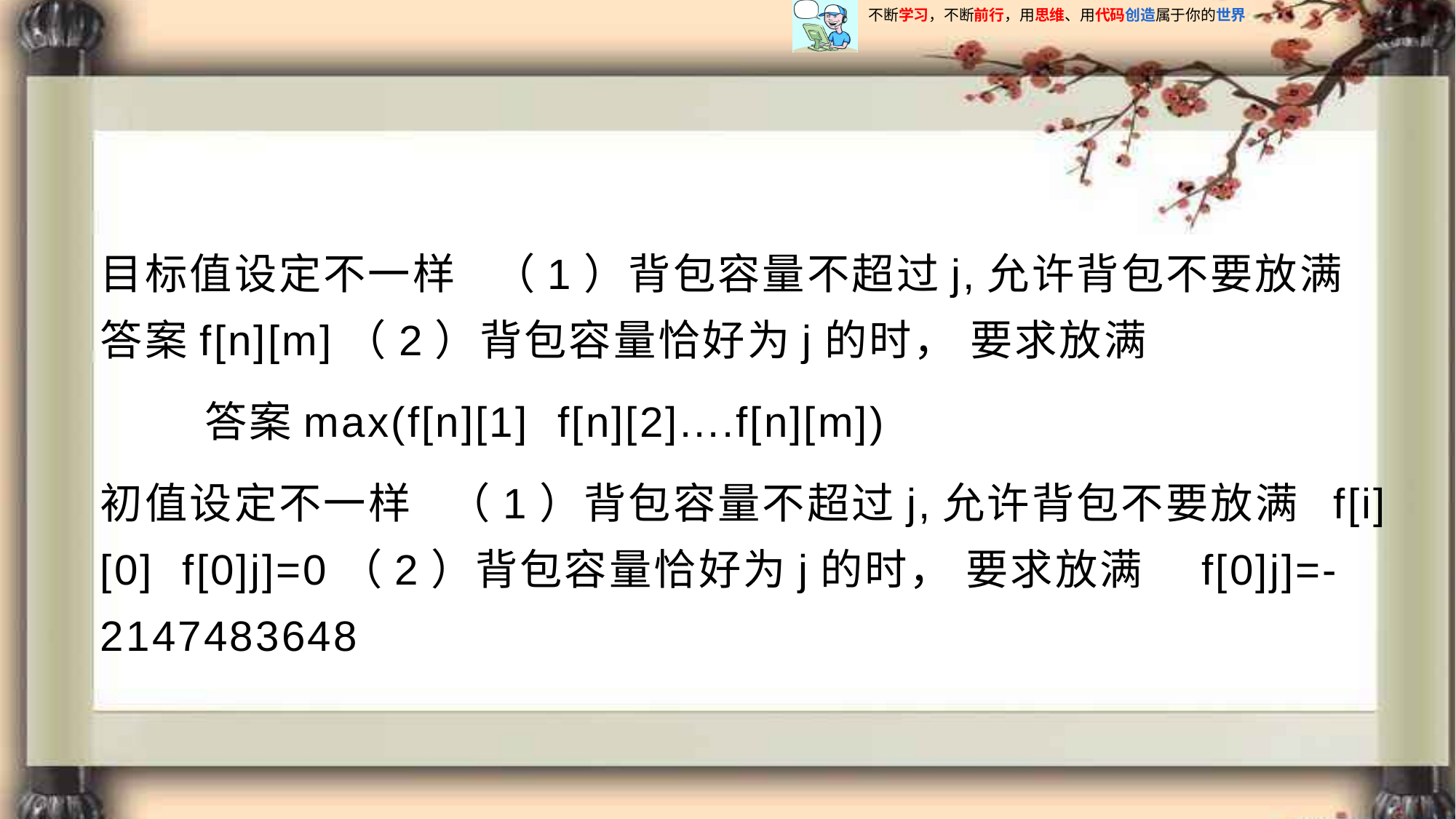

#
目标值设定不一样   （1）背包容量不超过j,允许背包不要放满  答案f[n][m]（2）背包容量恰好为j的时， 要求放满
        答案max(f[n][1]  f[n][2]....f[n][m])
初值设定不一样   （1）背包容量不超过j,允许背包不要放满  f[i][0]  f[0]j]=0（2）背包容量恰好为j的时， 要求放满    f[0]j]=-2147483648